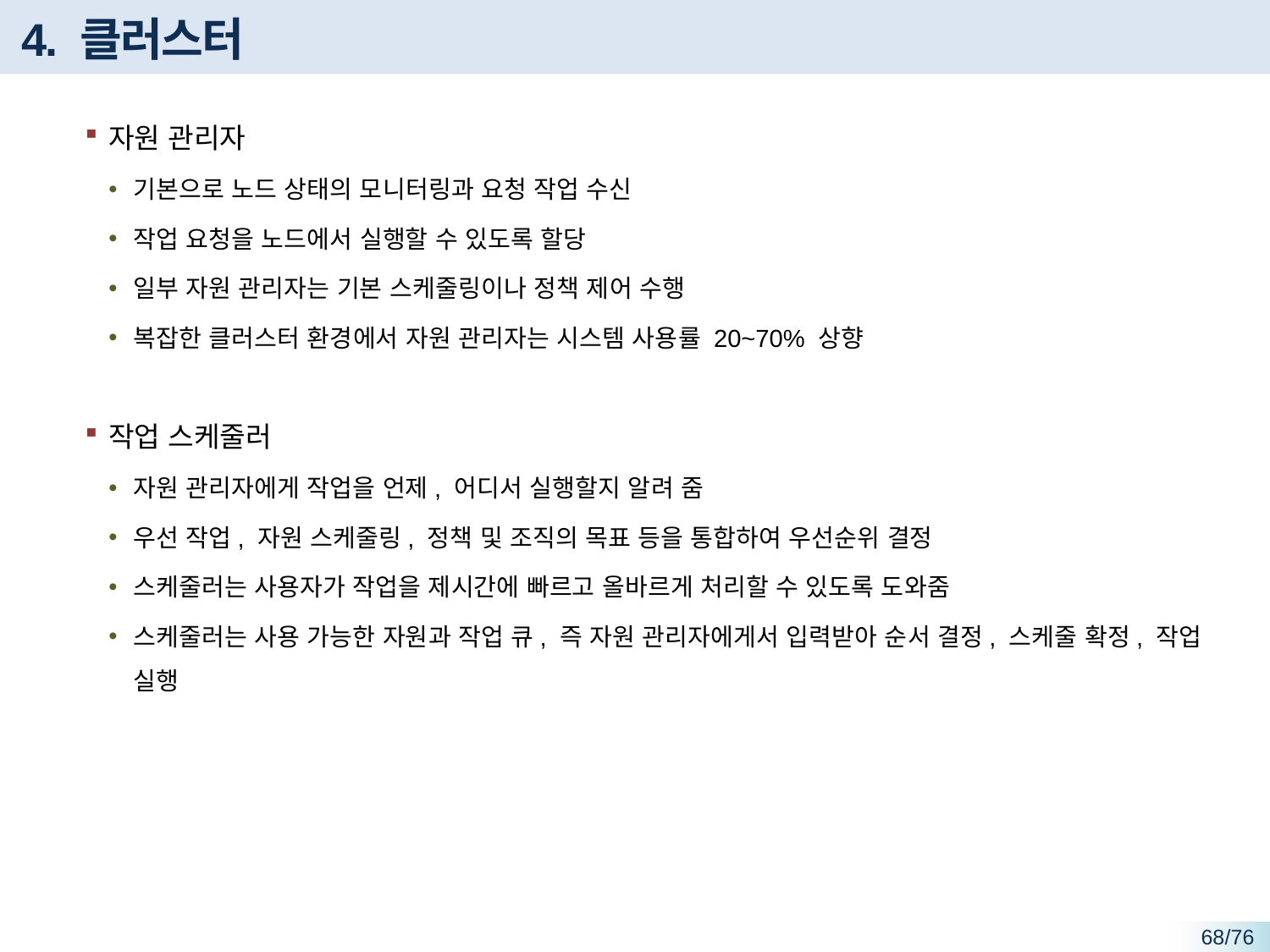

# 4. 클러스터
자원 관리자
기본으로 노드 상태의 모니터링과 요청 작업 수신
작업 요청을 노드에서 실행할 수 있도록 할당
일부 자원 관리자는 기본 스케줄링이나 정책 제어 수행
복잡한 클러스터 환경에서 자원 관리자는 시스템 사용률 20~70% 상향

작업 스케줄러
자원 관리자에게 작업을 언제, 어디서 실행할지 알려 줌
우선 작업, 자원 스케줄링, 정책 및 조직의 목표 등을 통합하여 우선순위 결정
스케줄러는 사용자가 작업을 제시간에 빠르고 올바르게 처리할 수 있도록 도와줌
스케줄러는 사용 가능한 자원과 작업 큐, 즉 자원 관리자에게서 입력받아 순서 결정, 스케줄 확정, 작업 실행